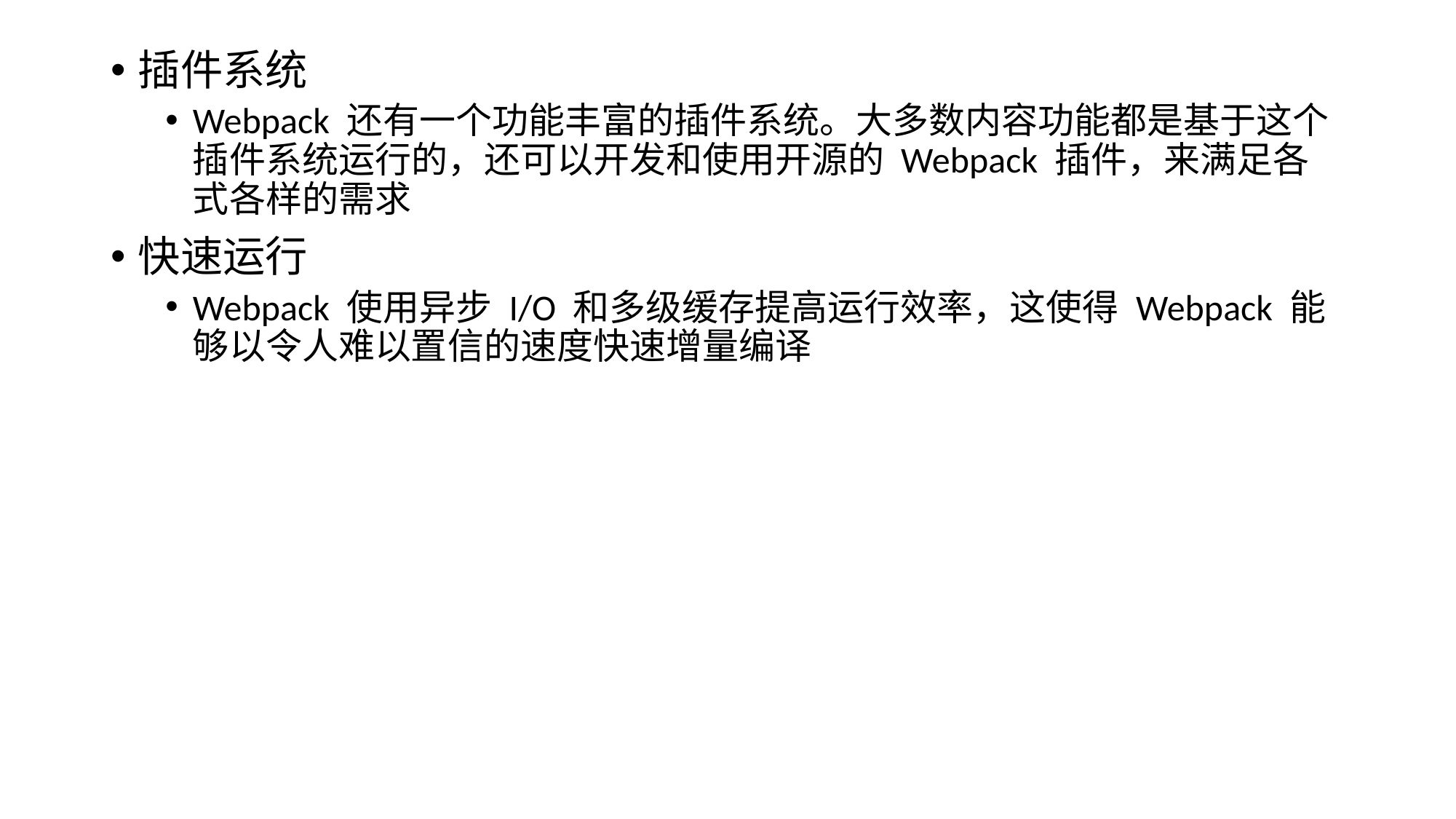

插件系统
Webpack 还有一个功能丰富的插件系统。大多数内容功能都是基于这个插件系统运行的，还可以开发和使用开源的 Webpack 插件，来满足各式各样的需求
快速运行
Webpack 使用异步 I/O 和多级缓存提高运行效率，这使得 Webpack 能够以令人难以置信的速度快速增量编译